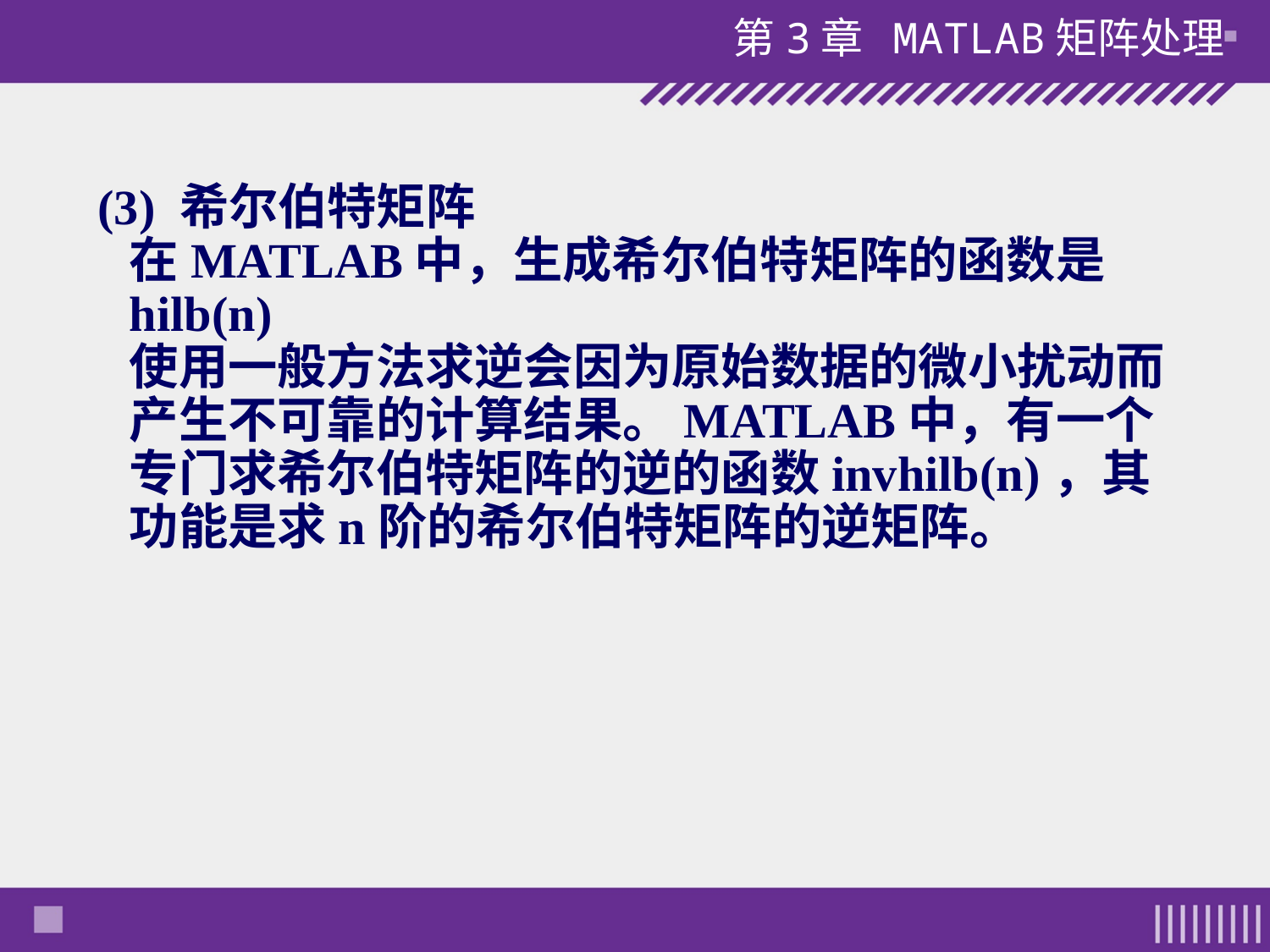

(3) 希尔伯特矩阵
在MATLAB中，生成希尔伯特矩阵的函数是hilb(n)
使用一般方法求逆会因为原始数据的微小扰动而产生不可靠的计算结果。MATLAB中，有一个专门求希尔伯特矩阵的逆的函数invhilb(n)，其功能是求n阶的希尔伯特矩阵的逆矩阵。